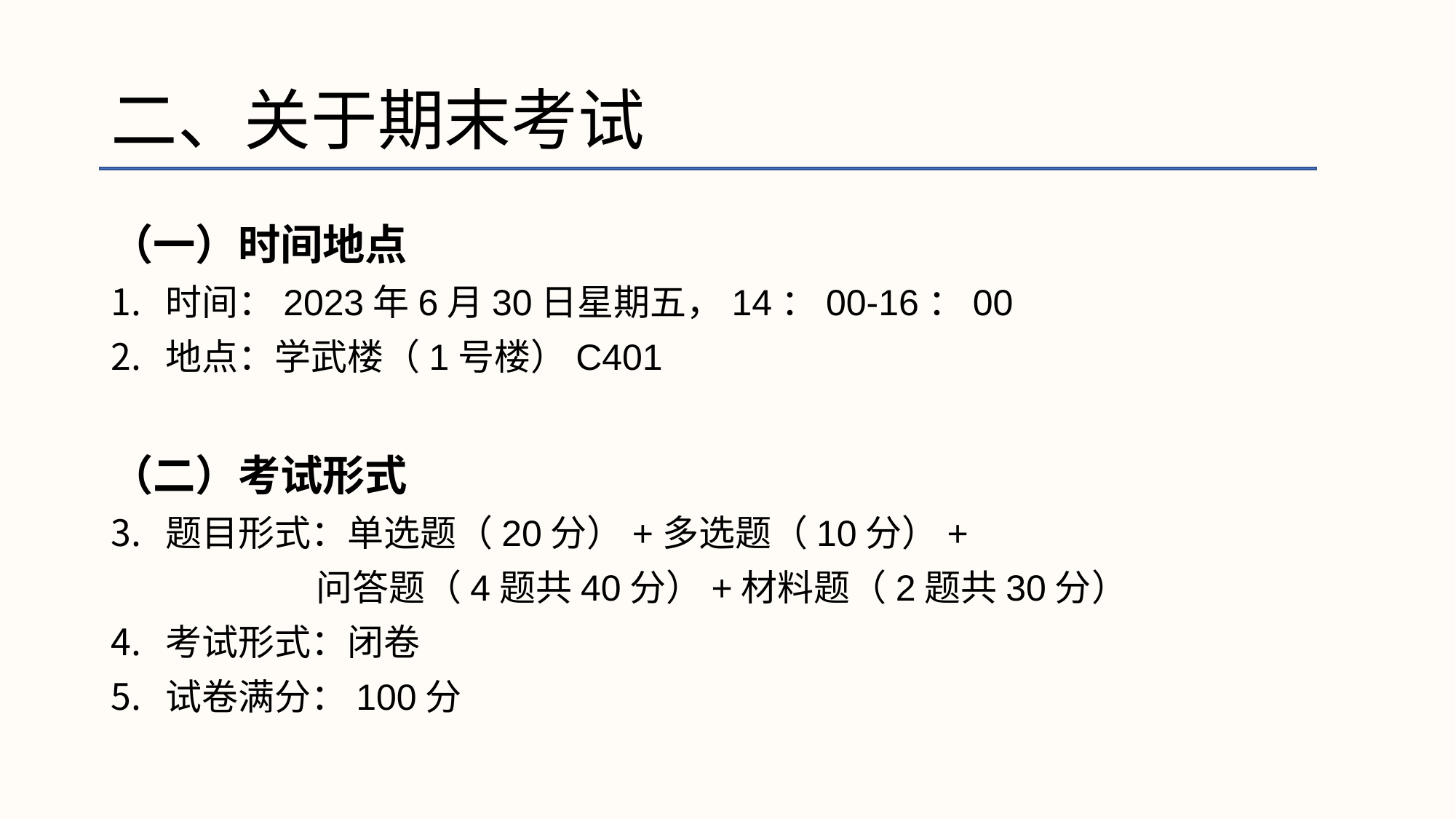

# 二、关于期末考试

（一）时间地点
时间：2023年6月30日星期五，14：00-16：00
地点：学武楼（1号楼）C401

（二）考试形式
题目形式：单选题（20分）+多选题（10分）+
                        问答题（4题共40分）+材料题（2题共30分）
考试形式：闭卷
试卷满分：100分